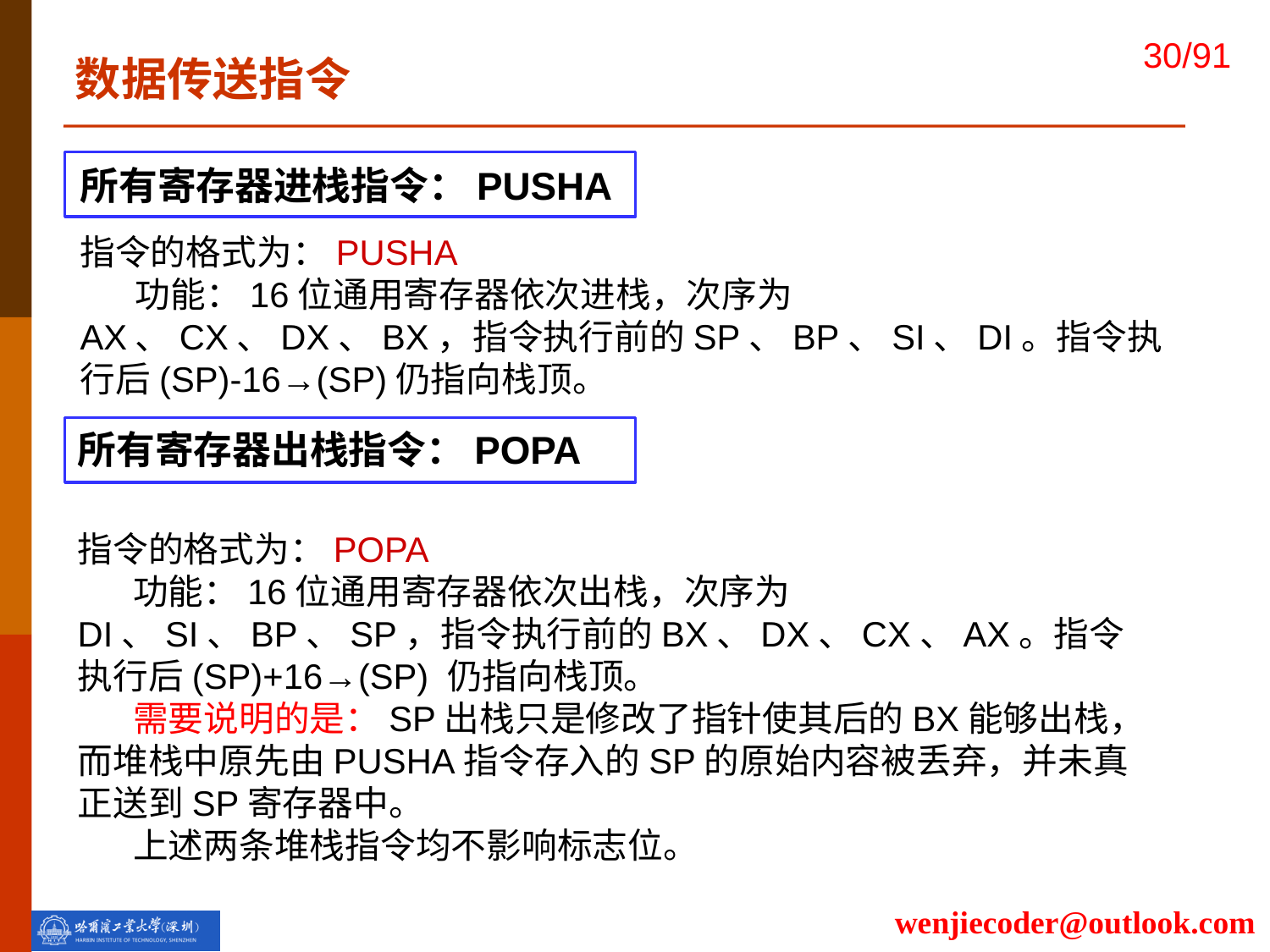

数据传送指令

所有寄存器进栈指令：PUSHA
指令的格式为：PUSHA
      功能：16位通用寄存器依次进栈，次序为AX、CX、DX、BX，指令执行前的SP、BP、SI、DI。指令执行后(SP)-16→(SP)仍指向栈顶。

所有寄存器出栈指令：POPA
指令的格式为：POPA
      功能：16位通用寄存器依次出栈，次序为DI、SI、BP、SP，指令执行前的BX、DX、CX、AX。指令执行后(SP)+16→(SP) 仍指向栈顶。
      需要说明的是：SP出栈只是修改了指针使其后的BX能够出栈，而堆栈中原先由PUSHA指令存入的SP的原始内容被丢弃，并未真正送到SP寄存器中。
      上述两条堆栈指令均不影响标志位。